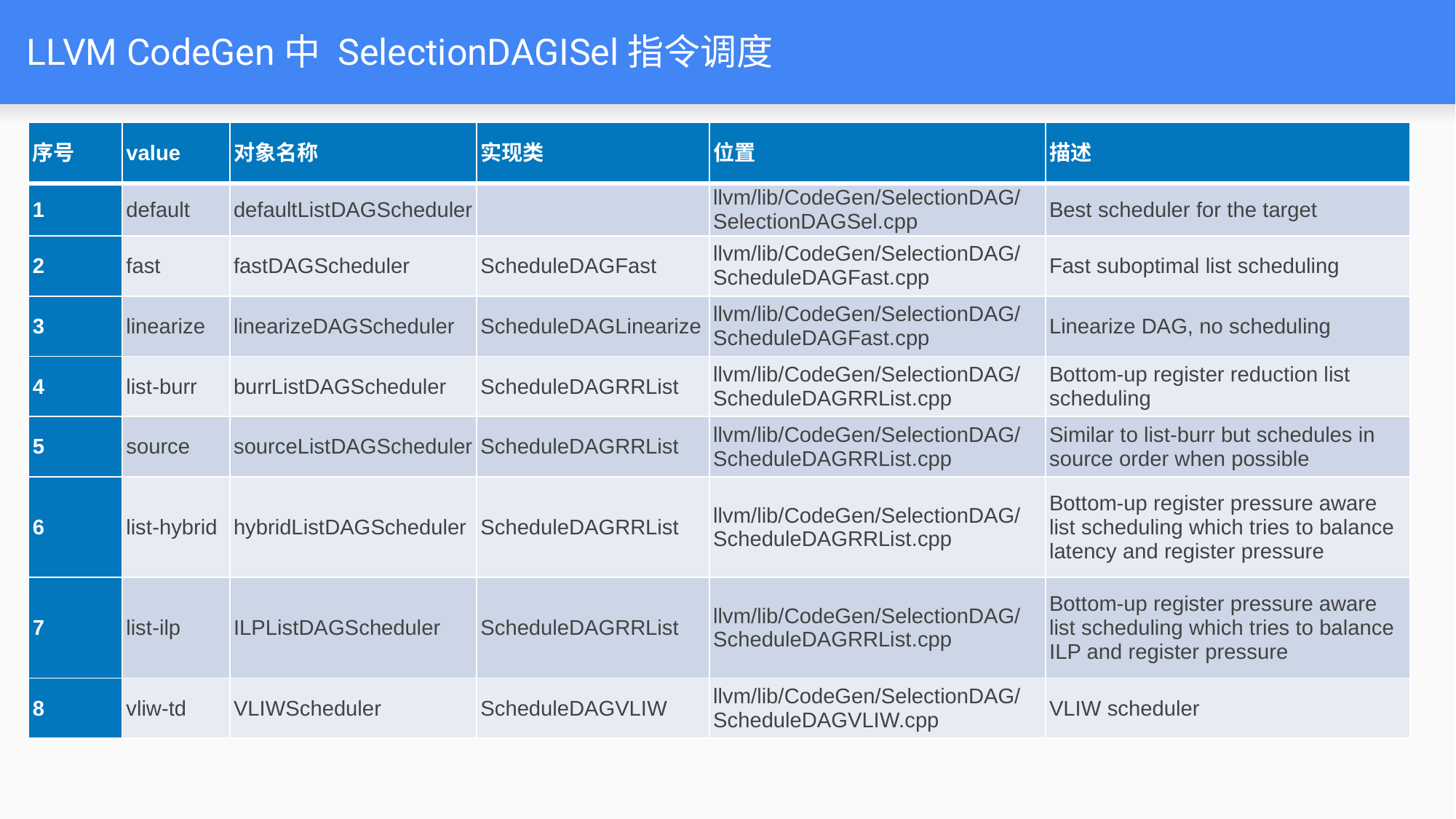

# LLVM CodeGen中 SelectionDAGISel指令调度
| 序号 | value | 对象名称 | 实现类 | 位置 | 描述 |
| --- | --- | --- | --- | --- | --- |
| 1 | default | defaultListDAGScheduler |  | llvm/lib/CodeGen/SelectionDAG/SelectionDAGSel.cpp | Best scheduler for the target |
| 2 | fast | fastDAGScheduler | ScheduleDAGFast | llvm/lib/CodeGen/SelectionDAG/ScheduleDAGFast.cpp | Fast suboptimal list scheduling |
| 3 | linearize | linearizeDAGScheduler | ScheduleDAGLinearize | llvm/lib/CodeGen/SelectionDAG/ScheduleDAGFast.cpp | Linearize DAG, no scheduling |
| 4 | list-burr | burrListDAGScheduler | ScheduleDAGRRList | llvm/lib/CodeGen/SelectionDAG/ScheduleDAGRRList.cpp | Bottom-up register reduction list scheduling |
| 5 | source | sourceListDAGScheduler | ScheduleDAGRRList | llvm/lib/CodeGen/SelectionDAG/ScheduleDAGRRList.cpp | Similar to list-burr but schedules in source order when possible |
| 6 | list-hybrid | hybridListDAGScheduler | ScheduleDAGRRList | llvm/lib/CodeGen/SelectionDAG/ScheduleDAGRRList.cpp | Bottom-up register pressure aware list scheduling which tries to balance latency and register pressure |
| 7 | list-ilp | ILPListDAGScheduler | ScheduleDAGRRList | llvm/lib/CodeGen/SelectionDAG/ScheduleDAGRRList.cpp | Bottom-up register pressure aware list scheduling which tries to balance ILP and register pressure |
| 8 | vliw-td | VLIWScheduler | ScheduleDAGVLIW | llvm/lib/CodeGen/SelectionDAG/ScheduleDAGVLIW.cpp | VLIW scheduler |